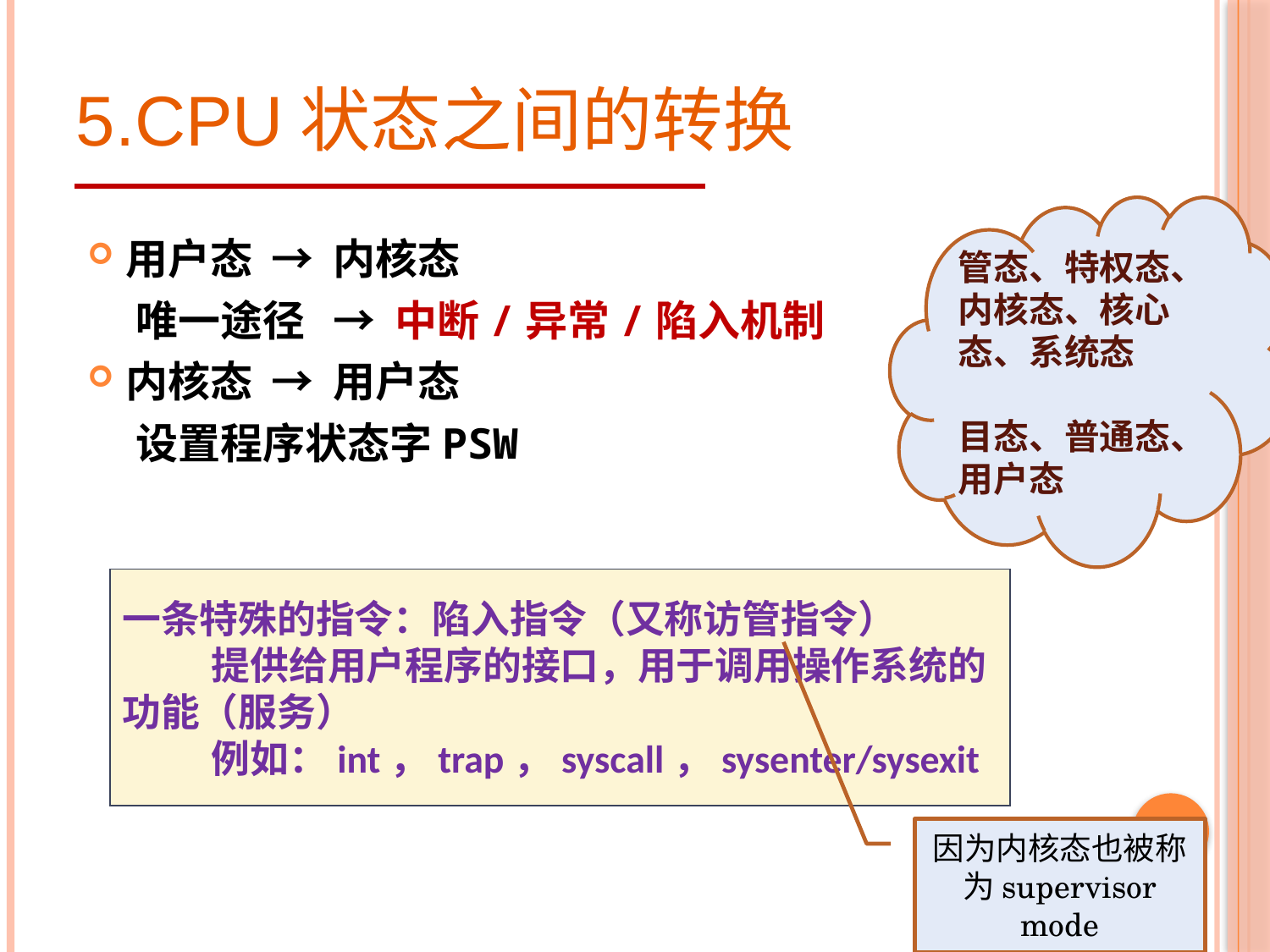

# 5.CPU状态之间的转换
管态、特权态、内核态、核心态、系统态

目态、普通态、用户态
用户态  →  内核态
    唯一途径   →  中断/异常/陷入机制
内核态  →  用户态
    设置程序状态字PSW
一条特殊的指令：陷入指令（又称访管指令）
         提供给用户程序的接口，用于调用操作系统的
功能（服务）
         例如：int，trap，syscall，sysenter/sysexit
因为内核态也被称为supervisor mode